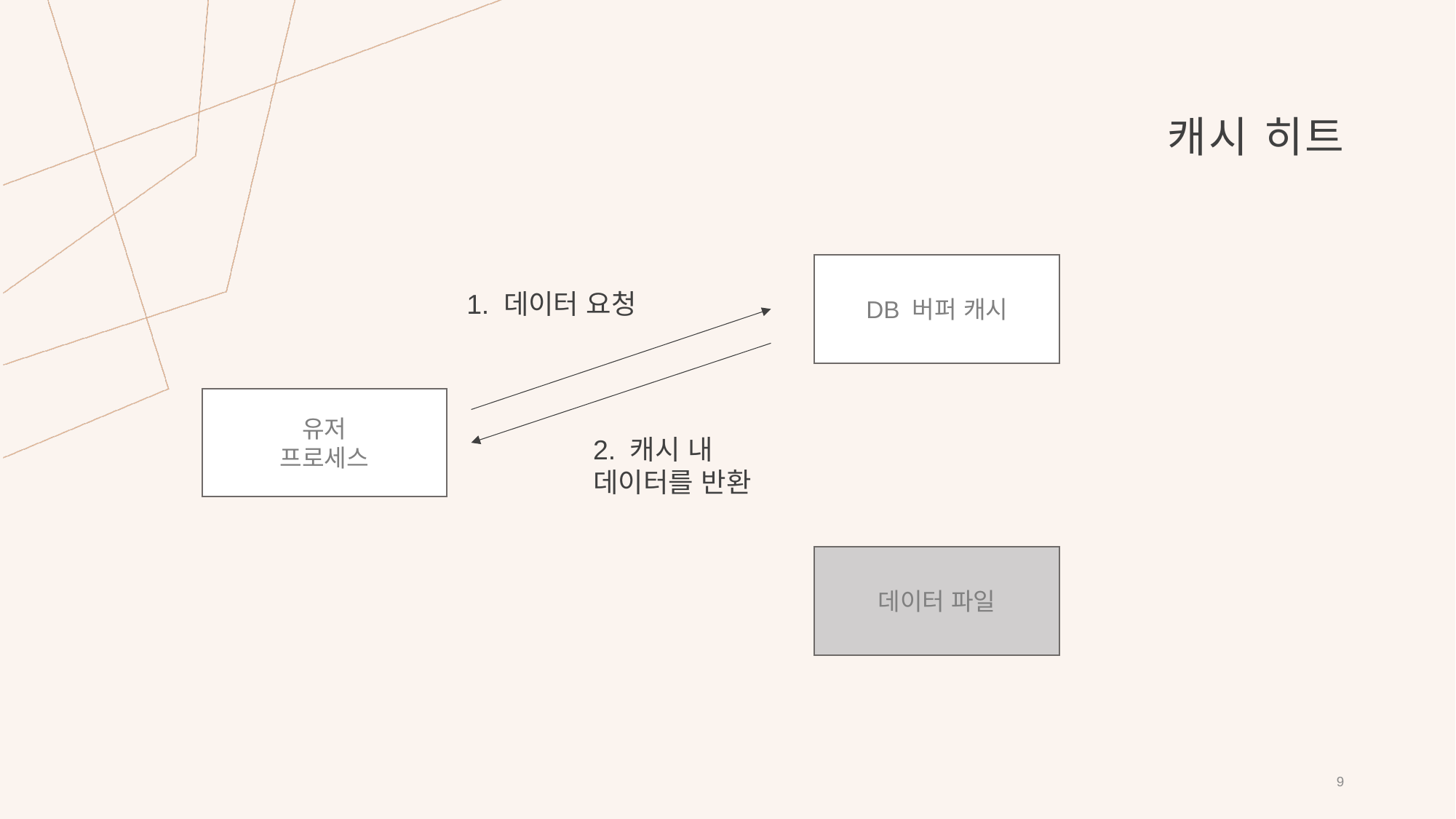

# 캐시 히트
DB 버퍼 캐시
1. 데이터 요청
유저
프로세스
2. 캐시 내
데이터를 반환
데이터 파일
9